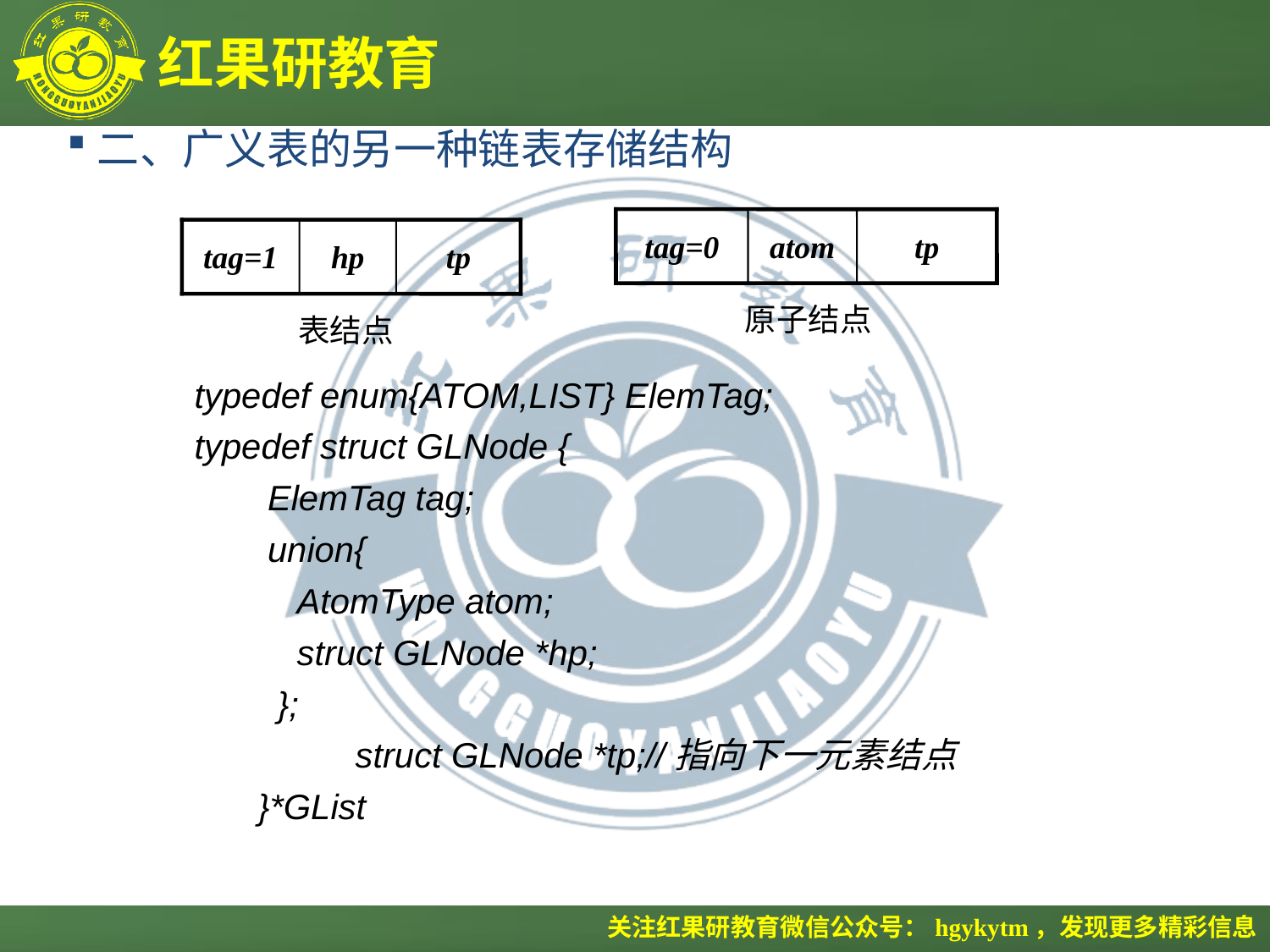

二、广义表的另一种链表存储结构
tag=0

atom

tp

原子结点
tag=1

hp

tp

表结点
typedef enum{ATOM,LIST} ElemTag;
typedef struct GLNode {
 ElemTag tag;
 union{
    AtomType atom;
    struct GLNode *hp;
  };
          struct GLNode *tp;//指向下一元素结点
}*GList